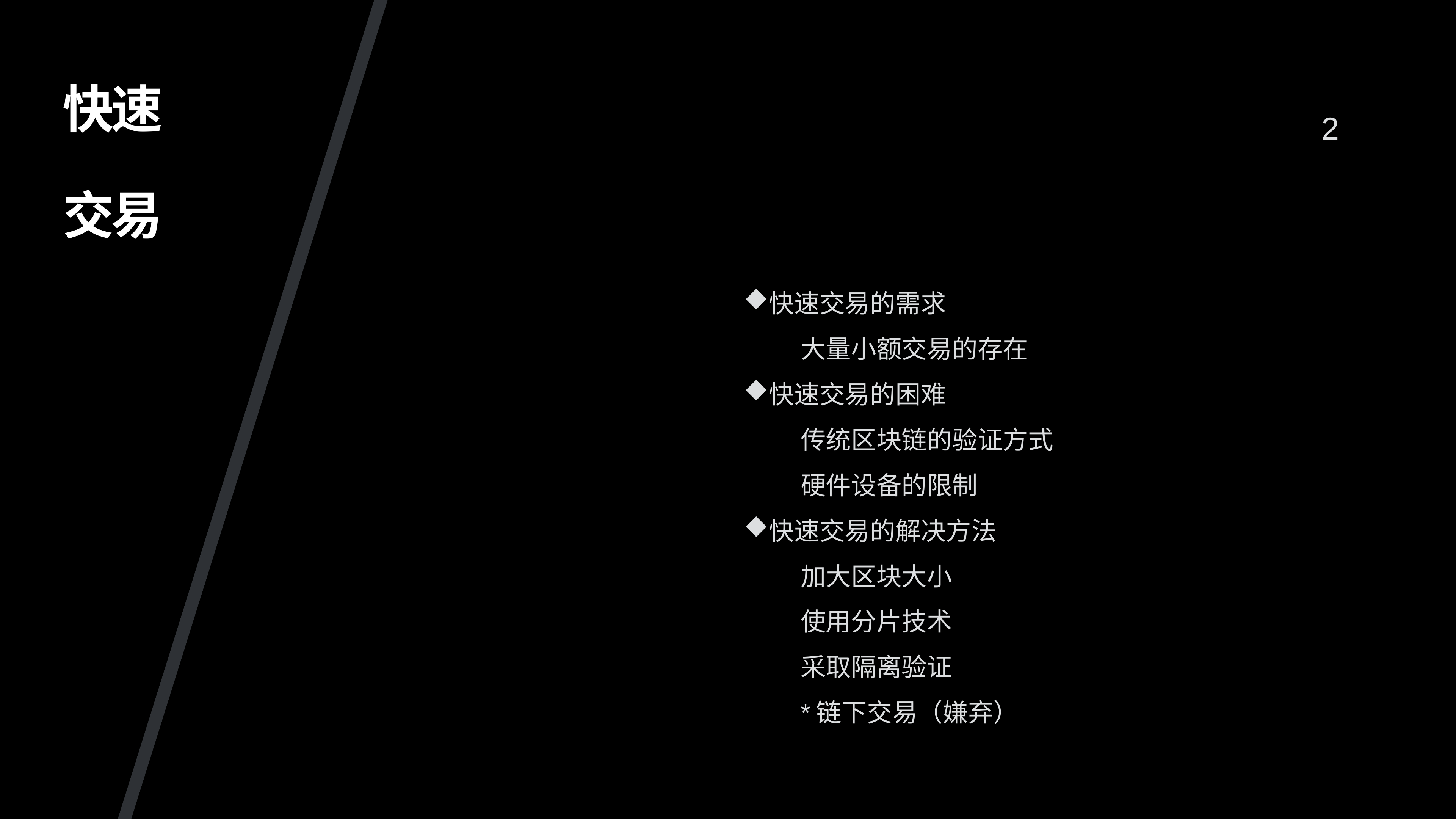

# 快速 交易
2
快速交易的需求
	大量小额交易的存在
快速交易的困难
	传统区块链的验证方式
	硬件设备的限制
快速交易的解决方法
	加大区块大小
	使用分片技术
	采取隔离验证
	*链下交易（嫌弃）